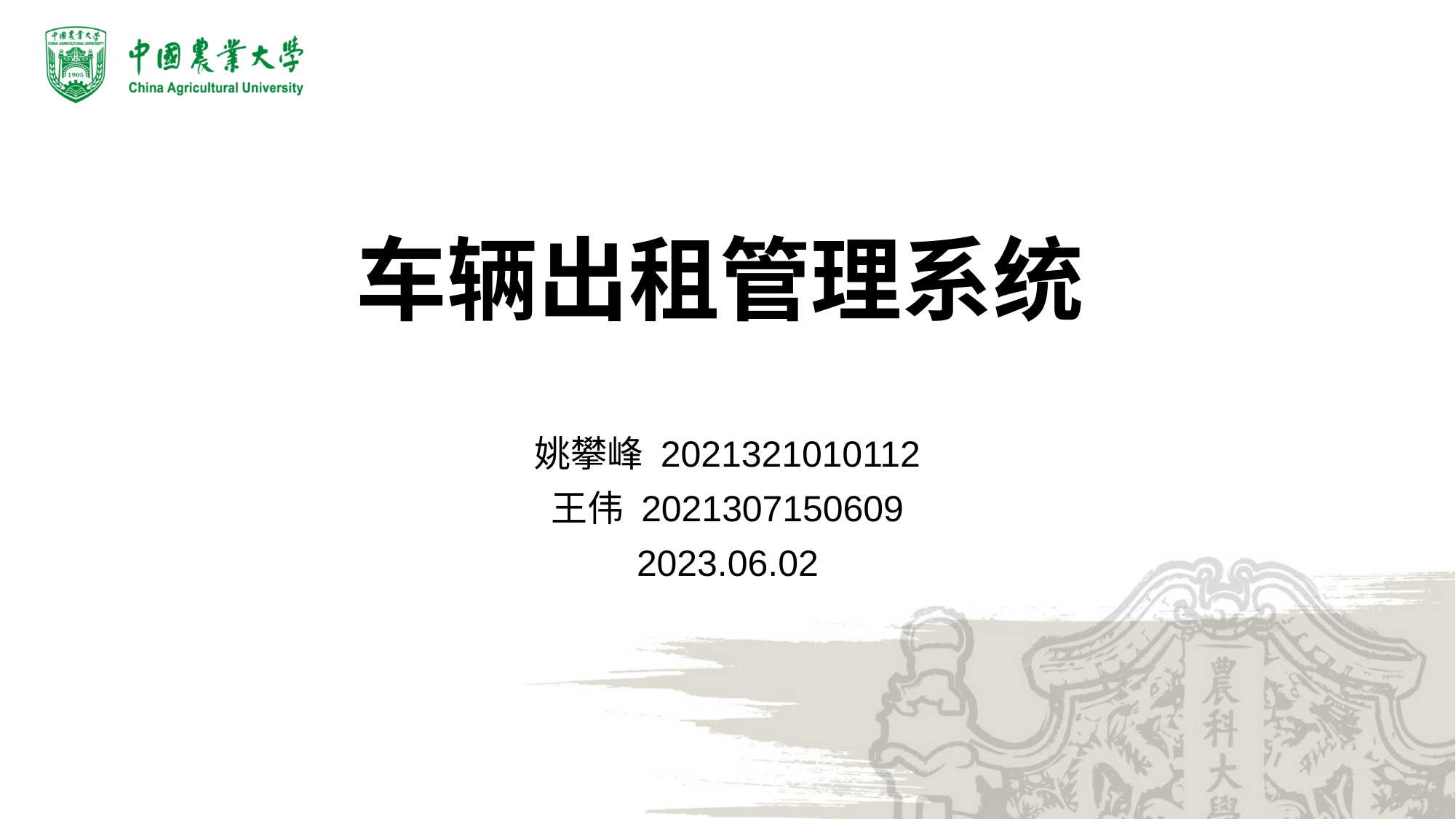

# 车辆出租管理系统
姚攀峰 2021321010112
王伟 2021307150609
2023.06.02